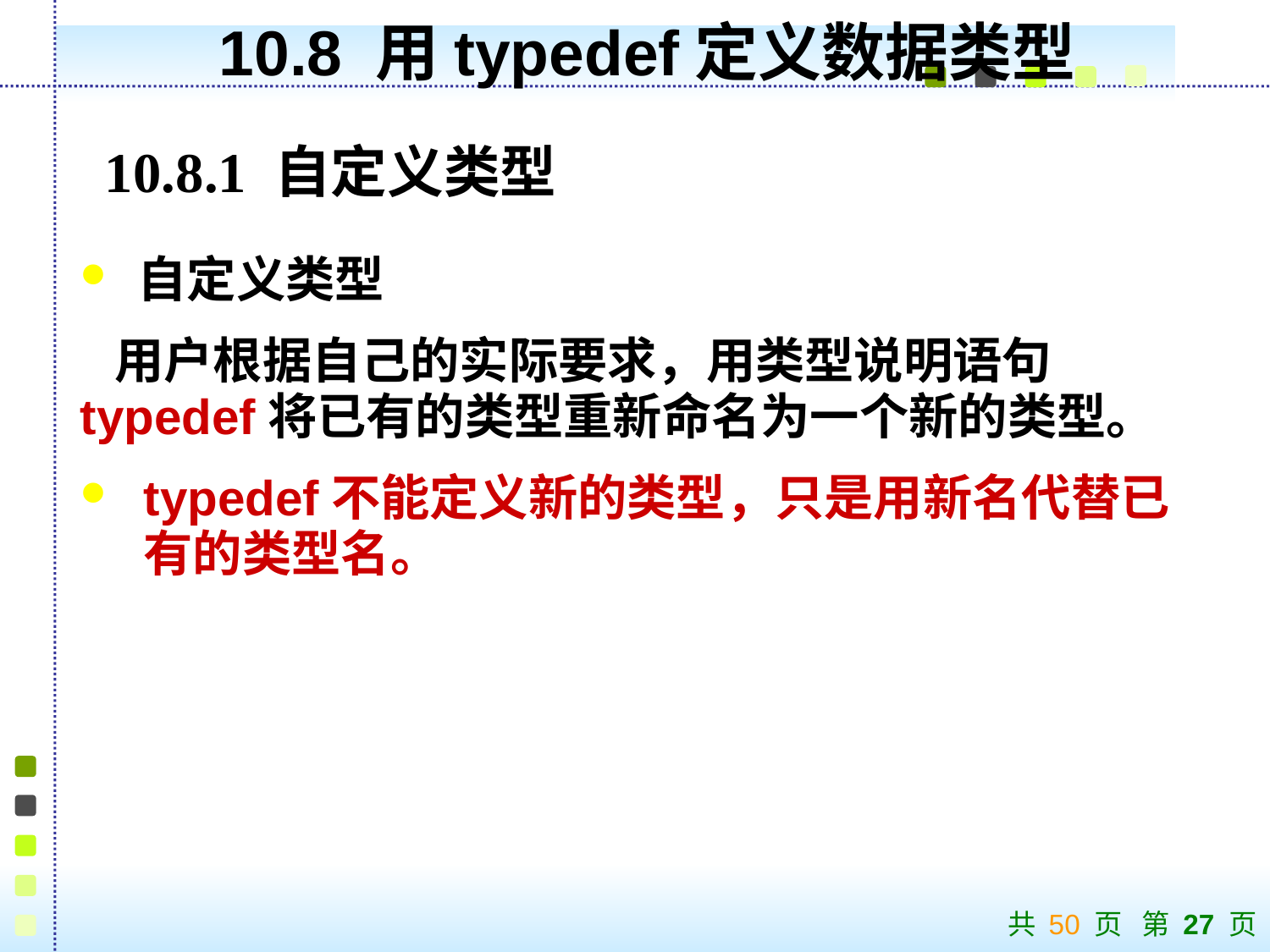

# 10.8 用typedef定义数据类型
10.8.1 自定义类型
 自定义类型
  用户根据自己的实际要求，用类型说明语句typedef将已有的类型重新命名为一个新的类型。
typedef不能定义新的类型，只是用新名代替已有的类型名。
共 50 页   第 27 页